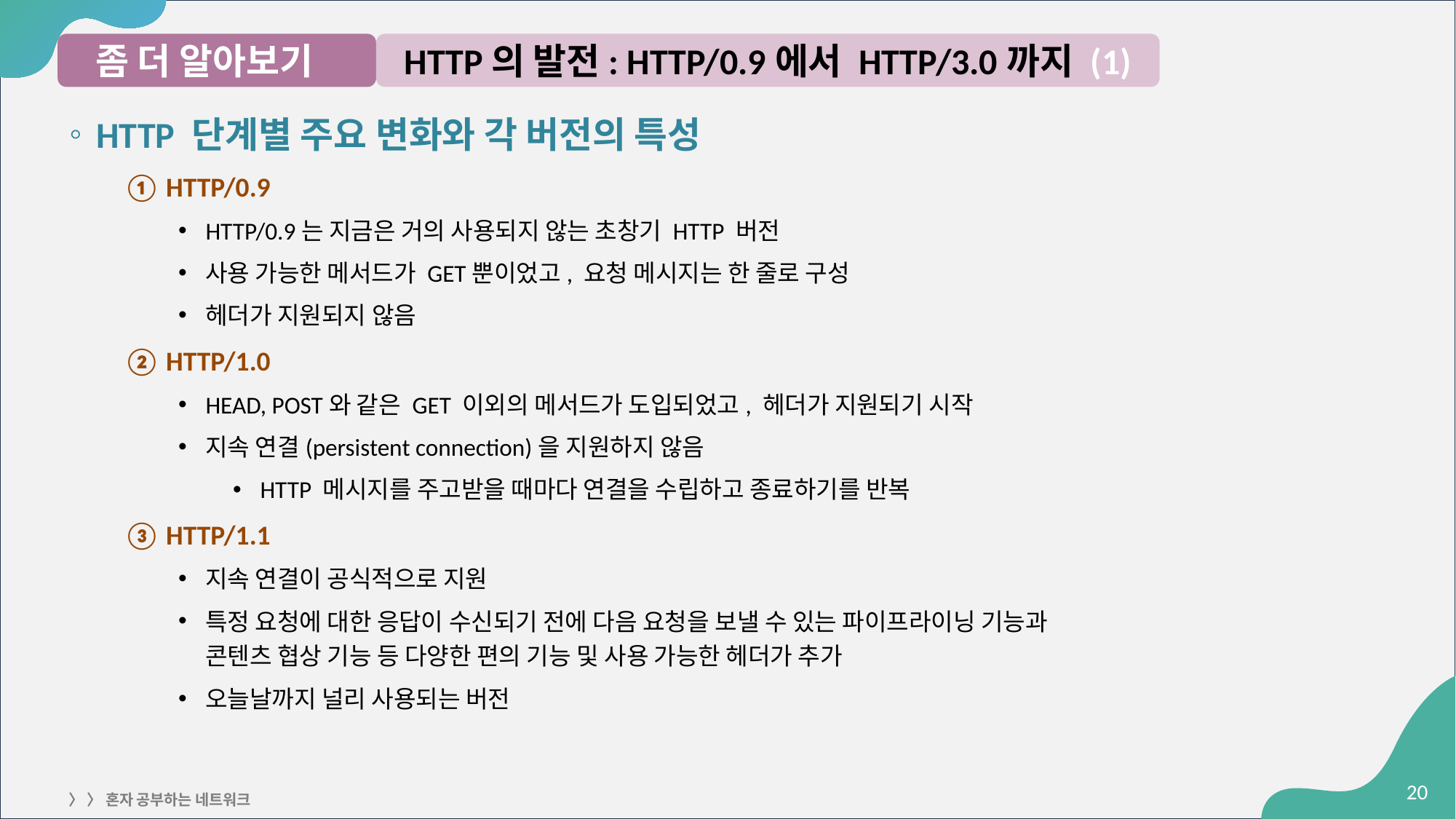

좀 더 알아보기
HTTP의 발전: HTTP/0.9에서 HTTP/3.0까지 (1)
HTTP 단계별 주요 변화와 각 버전의 특성
① HTTP/0.9
HTTP/0.9는 지금은 거의 사용되지 않는 초창기 HTTP 버전
사용 가능한 메서드가 GET뿐이었고, 요청 메시지는 한 줄로 구성
헤더가 지원되지 않음
② HTTP/1.0
HEAD, POST와 같은 GET 이외의 메서드가 도입되었고, 헤더가 지원되기 시작
지속 연결(persistent connection)을 지원하지 않음
HTTP 메시지를 주고받을 때마다 연결을 수립하고 종료하기를 반복
③ HTTP/1.1
지속 연결이 공식적으로 지원
특정 요청에 대한 응답이 수신되기 전에 다음 요청을 보낼 수 있는 파이프라이닝 기능과
콘텐츠 협상 기능 등 다양한 편의 기능 및 사용 가능한 헤더가 추가
오늘날까지 널리 사용되는 버전

20
〉 〉 혼자 공부하는 네트워크